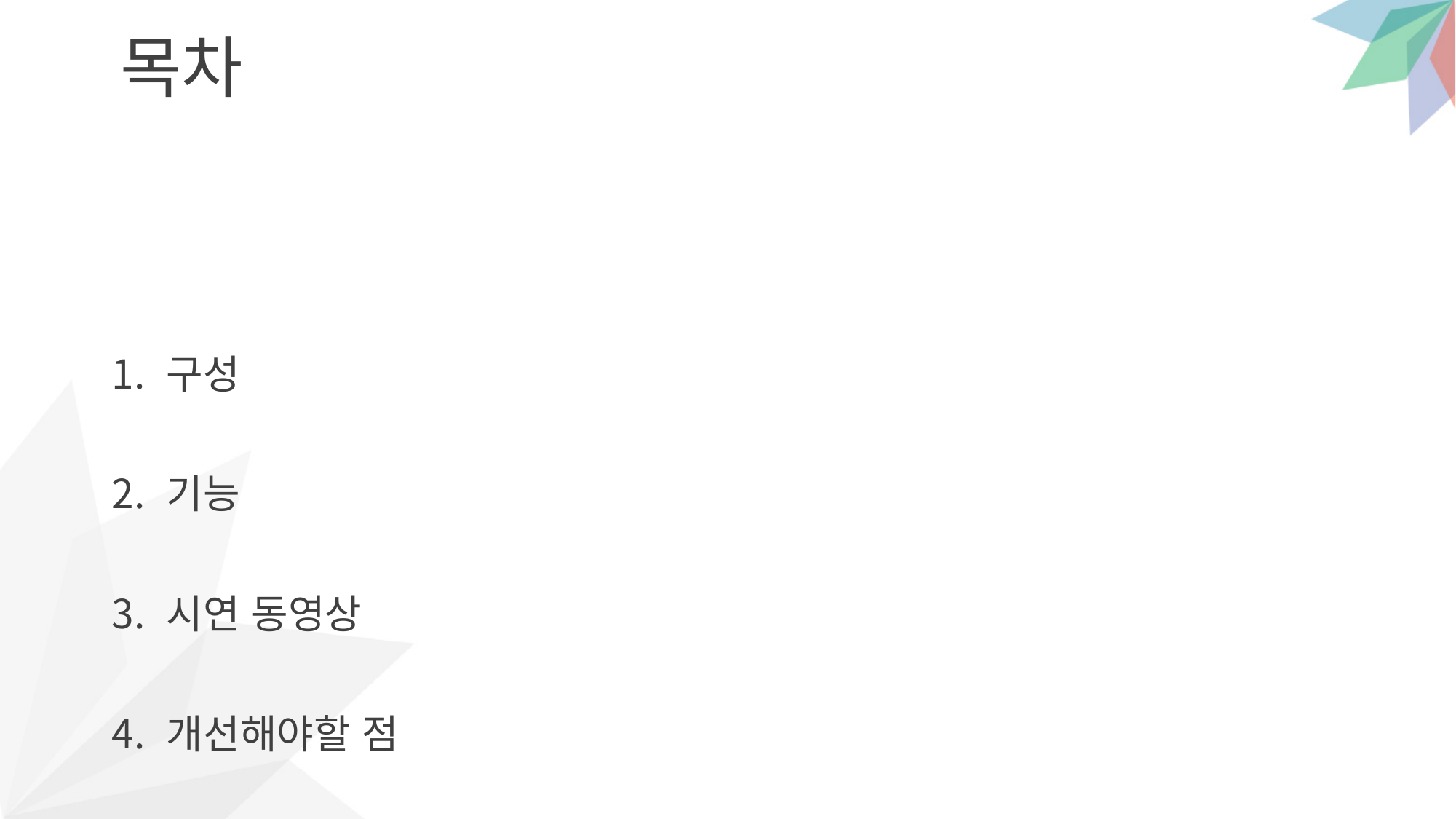

# 목차

구성

기능

시연 동영상

개선해야할 점